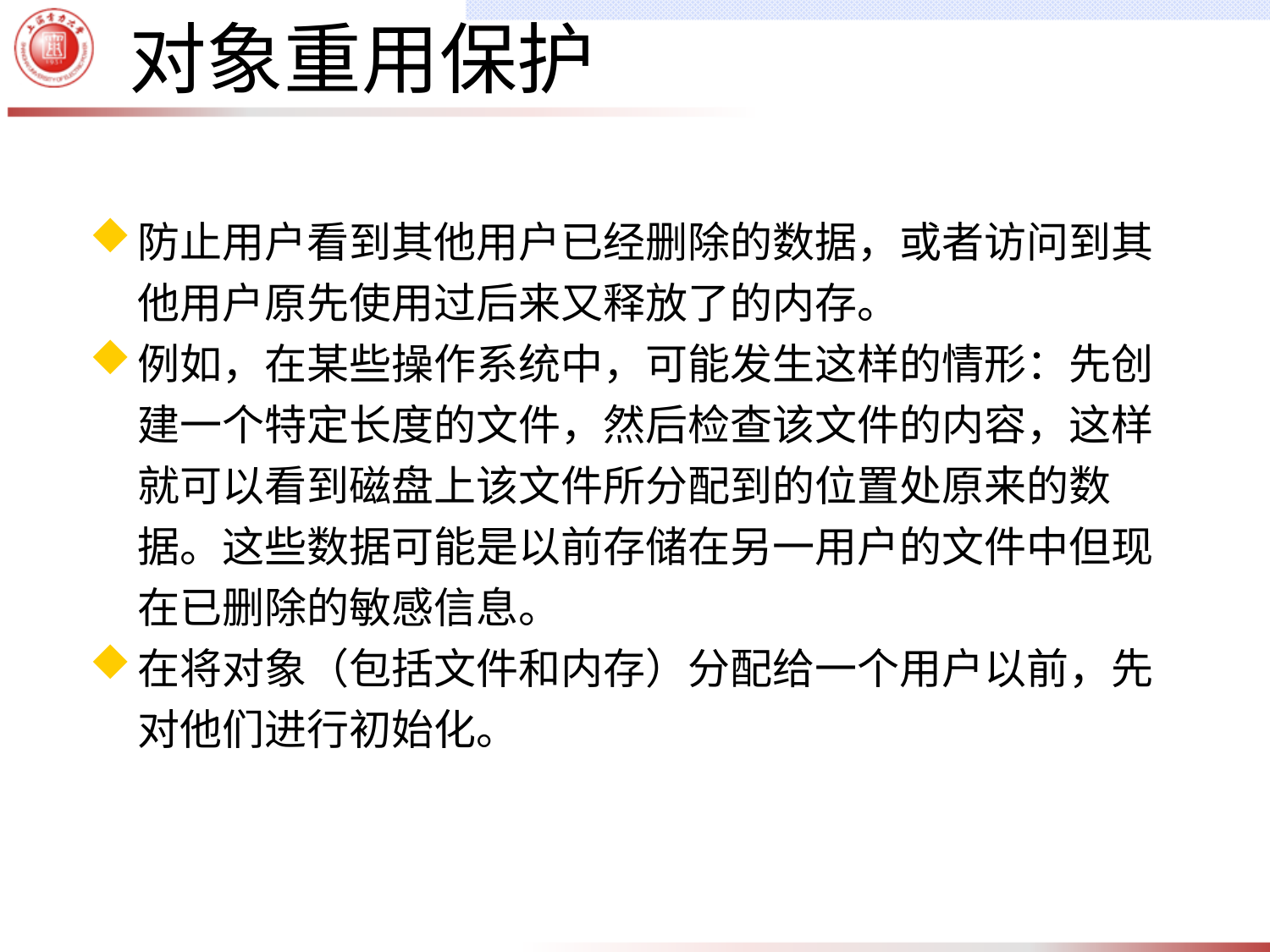

对象重用保护
防止用户看到其他用户已经删除的数据，或者访问到其他用户原先使用过后来又释放了的内存。
例如，在某些操作系统中，可能发生这样的情形：先创建一个特定长度的文件，然后检查该文件的内容，这样就可以看到磁盘上该文件所分配到的位置处原来的数据。这些数据可能是以前存储在另一用户的文件中但现在已删除的敏感信息。
在将对象（包括文件和内存）分配给一个用户以前，先对他们进行初始化。